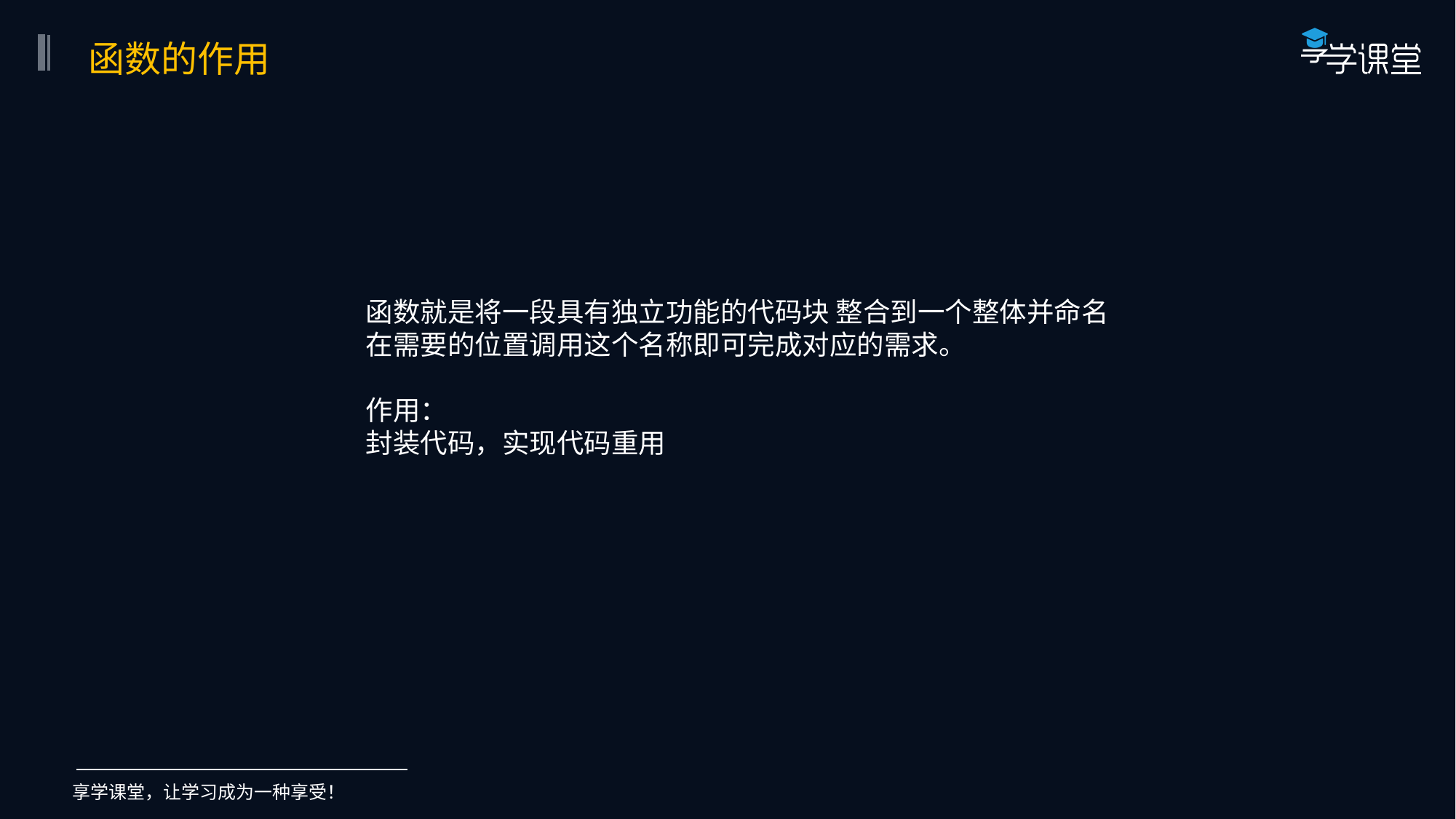

函数的作用
函数就是将⼀段具有独⽴功能的代码块 整合到⼀个整体并命名
在需要的位置调⽤这个名称即可完成对应的需求。

作用：
封装代码，实现代码重用